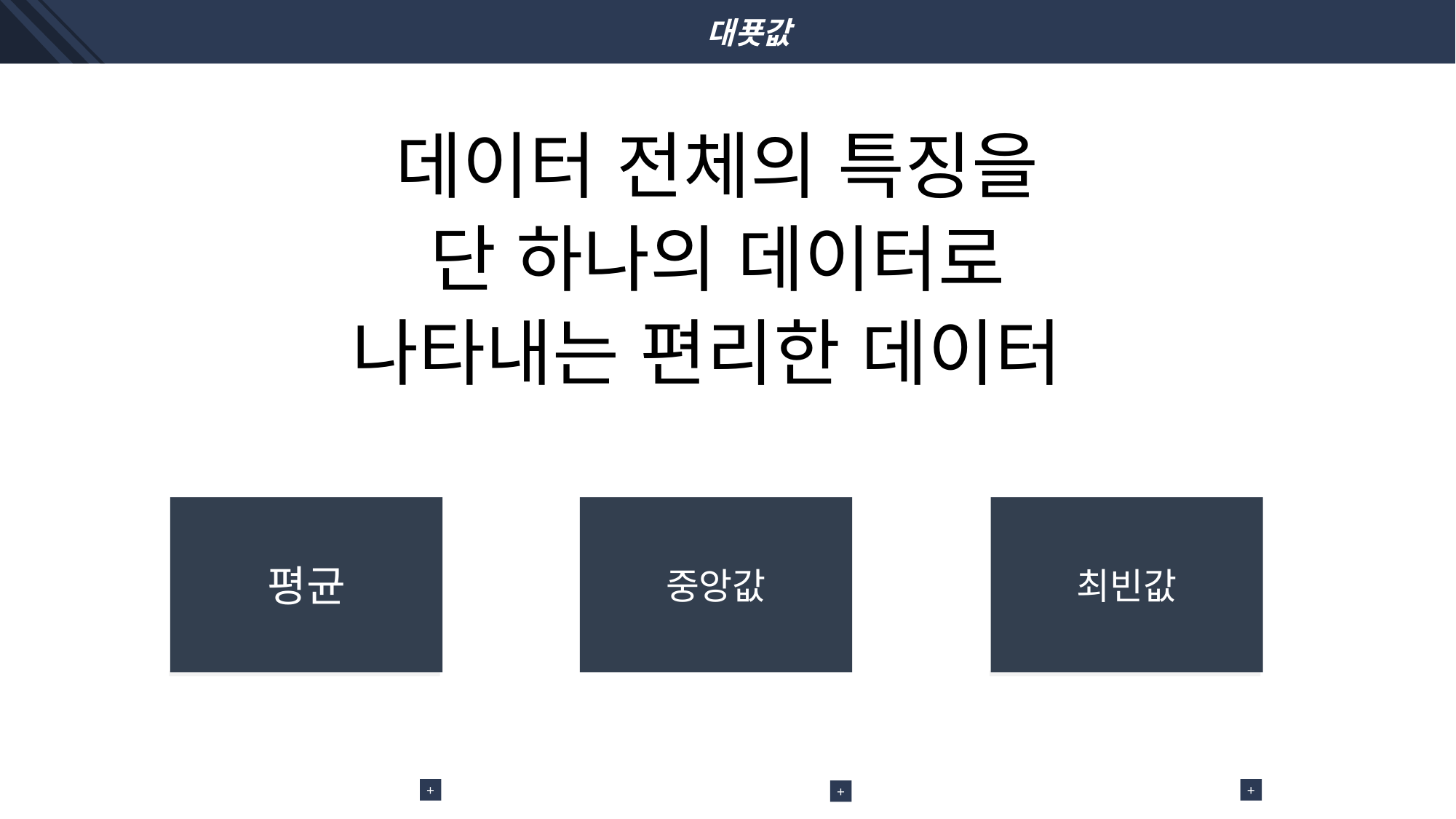

대푯값

데이터 전체의 특징을
단 하나의 데이터로
나타내는 편리한 데이터

평균

+
중앙값
+
최빈값

+